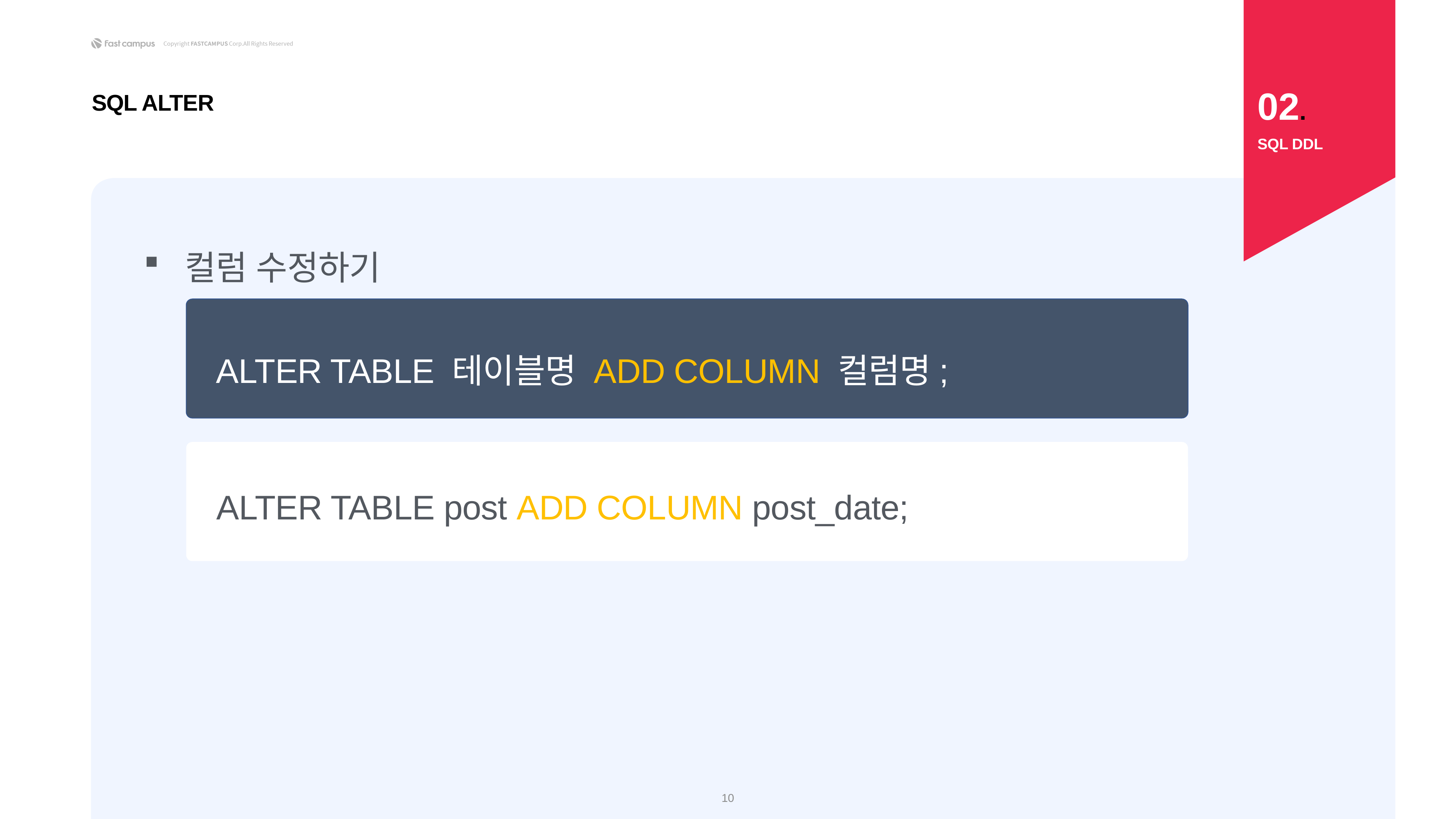

02.
SQL ALTER
SQL DDL
컬럼 수정하기

      ALTER TABLE 테이블명 ADD COLUMN 컬럼명;

      ALTER TABLE post ADD COLUMN post_date;
10